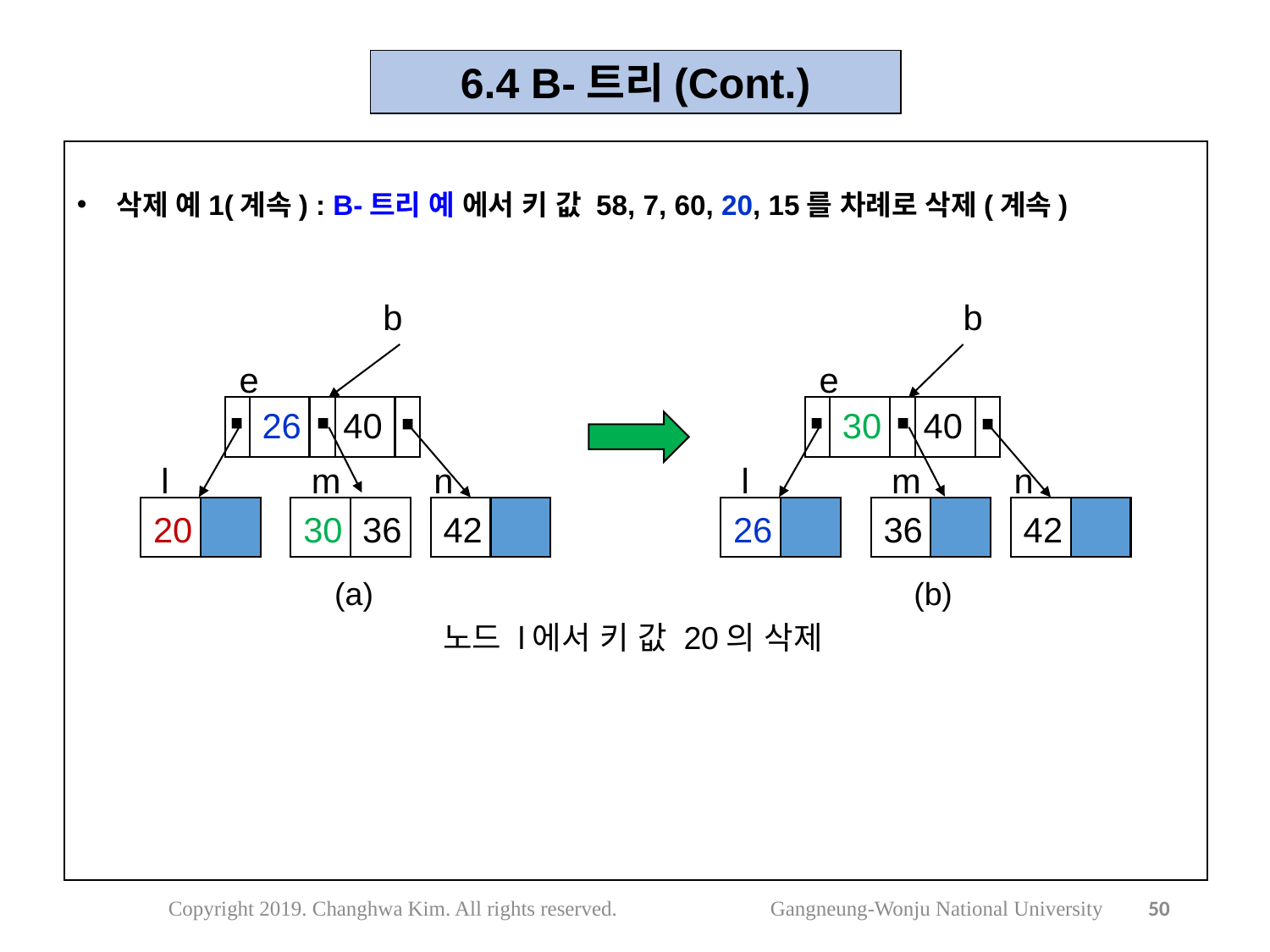

6.4 B-트리(Cont.)

삭제 예1(계속) : B-트리 예 에서 키 값 58, 7, 60, 20, 15를 차례로 삭제(계속)

b
b

e
e
·
·
·
·
·
·

40
40
26
30

l
m

36
30
n
l
m
n

20
42
26
36
42

(a)
(b)
노드 l에서 키 값 20의 삭제
Copyright 2019. Changhwa Kim. All rights reserved.                             Gangneung-Wonju National University
50
50